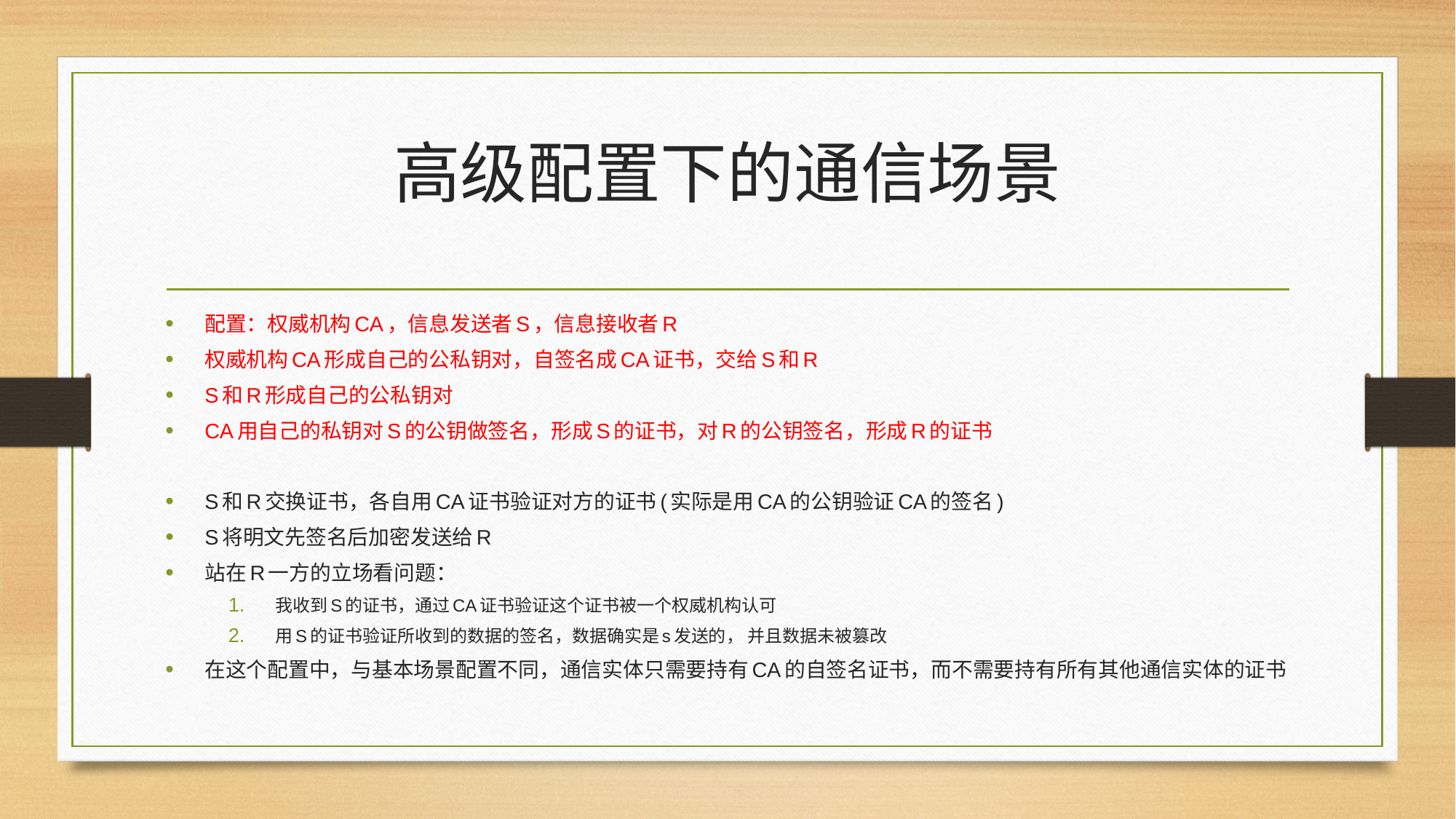

# 高级配置下的通信场景
配置：权威机构CA，信息发送者S，信息接收者R
权威机构CA形成自己的公私钥对，自签名成CA证书，交给S和R
S和R形成自己的公私钥对
CA用自己的私钥对S的公钥做签名，形成S的证书，对R的公钥签名，形成R的证书

S和R交换证书，各自用CA证书验证对方的证书(实际是用CA的公钥验证CA的签名)
S将明文先签名后加密发送给R
站在R一方的立场看问题：
我收到S的证书，通过CA证书验证这个证书被一个权威机构认可
用S的证书验证所收到的数据的签名，数据确实是s发送的， 并且数据未被篡改
在这个配置中，与基本场景配置不同，通信实体只需要持有CA的自签名证书，而不需要持有所有其他通信实体的证书